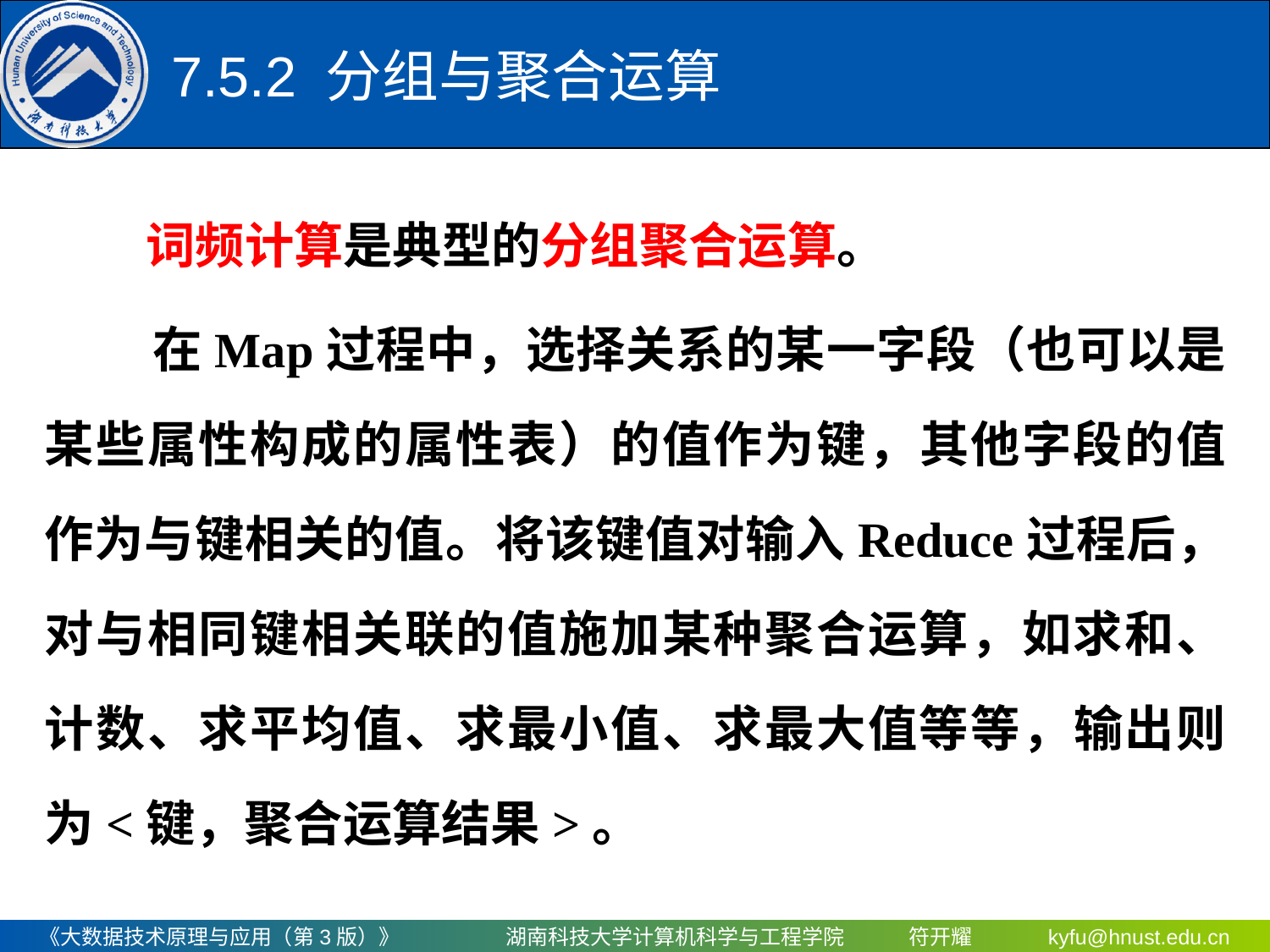

7.5.2 分组与聚合运算
        词频计算是典型的分组聚合运算。
        在Map过程中，选择关系的某一字段（也可以是某些属性构成的属性表）的值作为键，其他字段的值作为与键相关的值。将该键值对输入Reduce过程后，对与相同键相关联的值施加某种聚合运算，如求和、计数、求平均值、求最小值、求最大值等等，输出则为<键，聚合运算结果>。